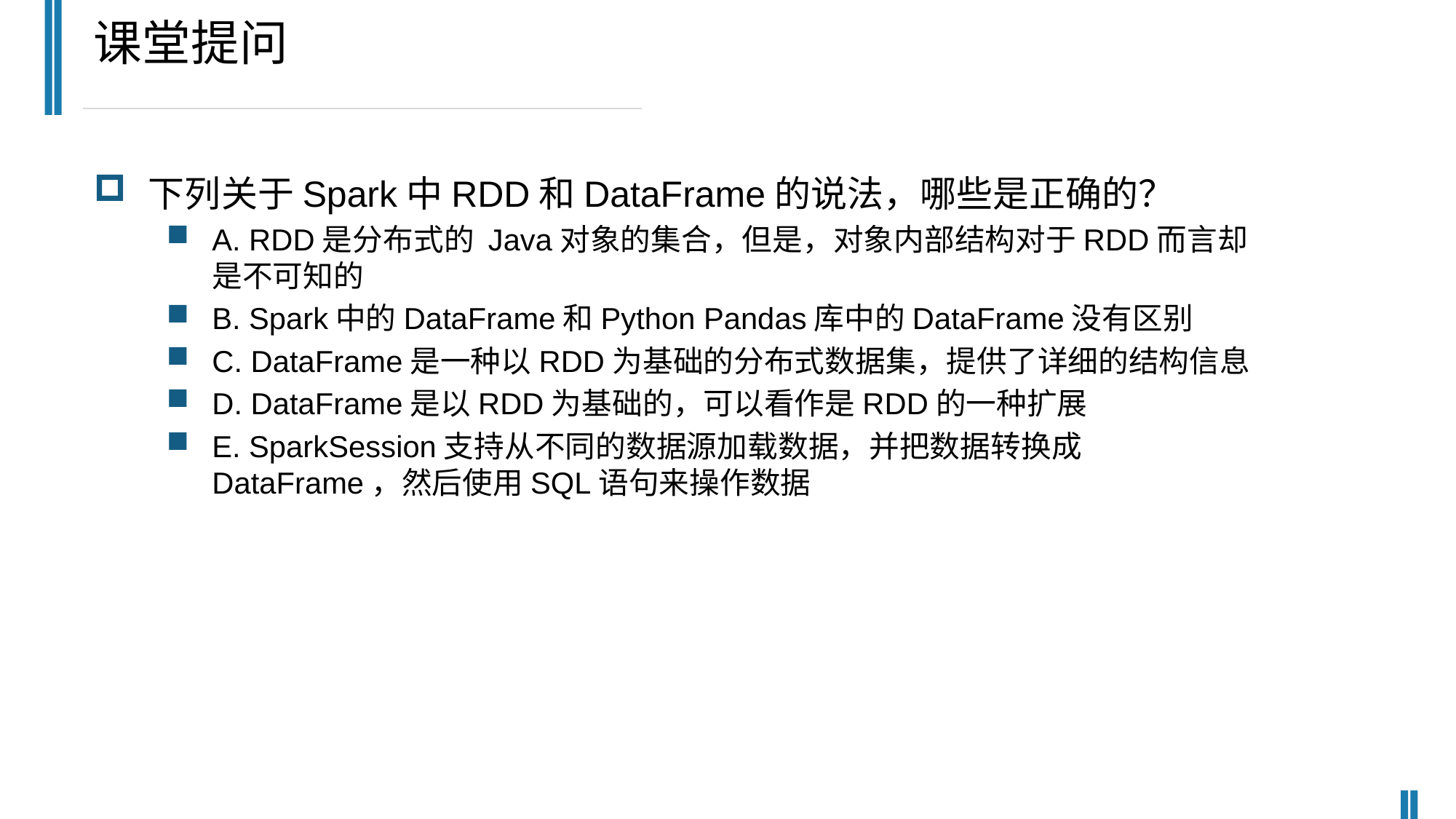

课堂提问

下列关于Spark中RDD和DataFrame的说法，哪些是正确的？
A. RDD是分布式的 Java对象的集合，但是，对象内部结构对于RDD而言却是不可知的
B. Spark中的DataFrame和Python Pandas库中的DataFrame没有区别
C. DataFrame是一种以RDD为基础的分布式数据集，提供了详细的结构信息
D. DataFrame是以RDD为基础的，可以看作是RDD的一种扩展
E. SparkSession支持从不同的数据源加载数据，并把数据转换成DataFrame，然后使用SQL语句来操作数据